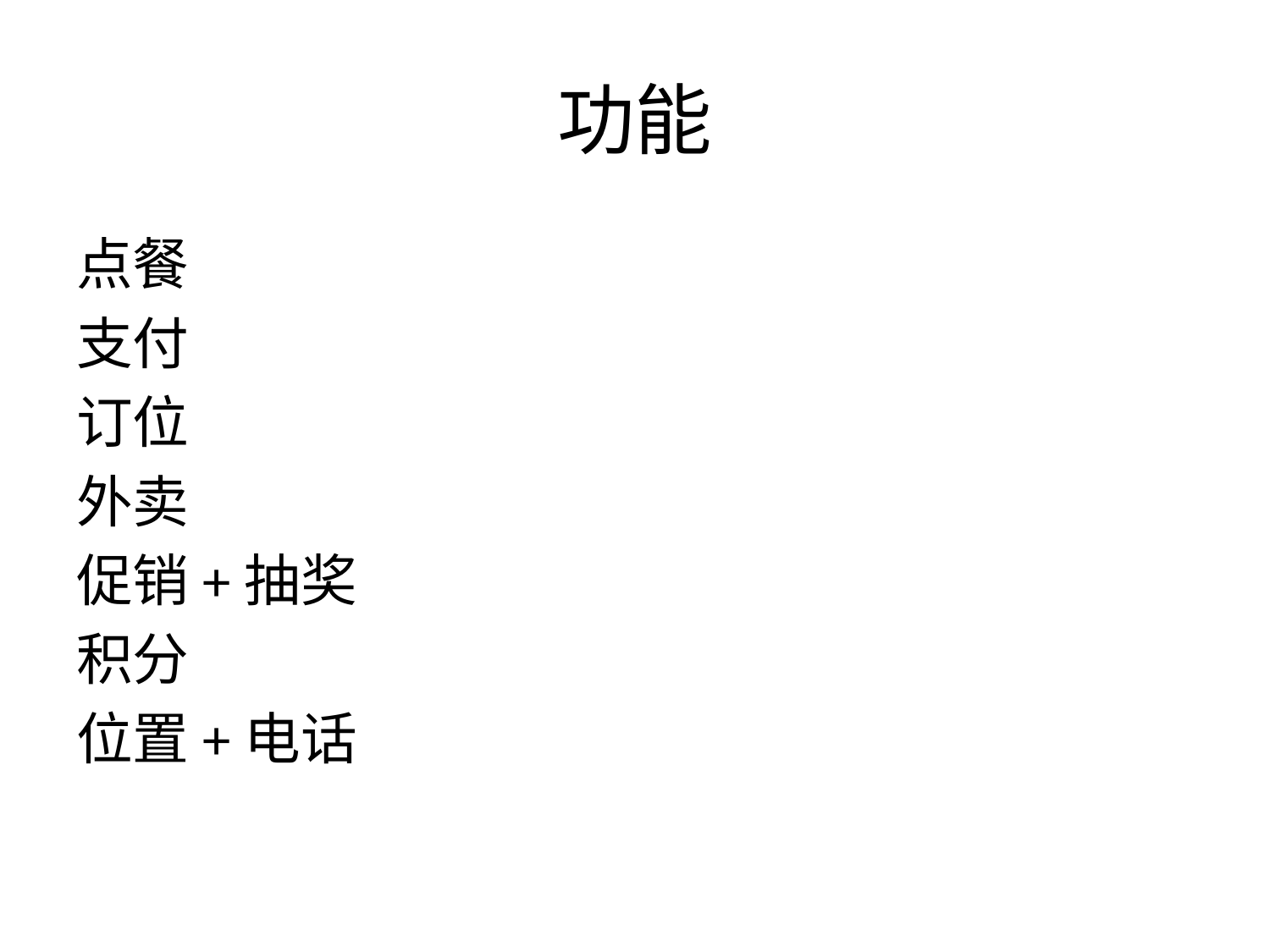

# 功能
点餐
支付
订位
外卖
促销+抽奖
积分
位置+电话